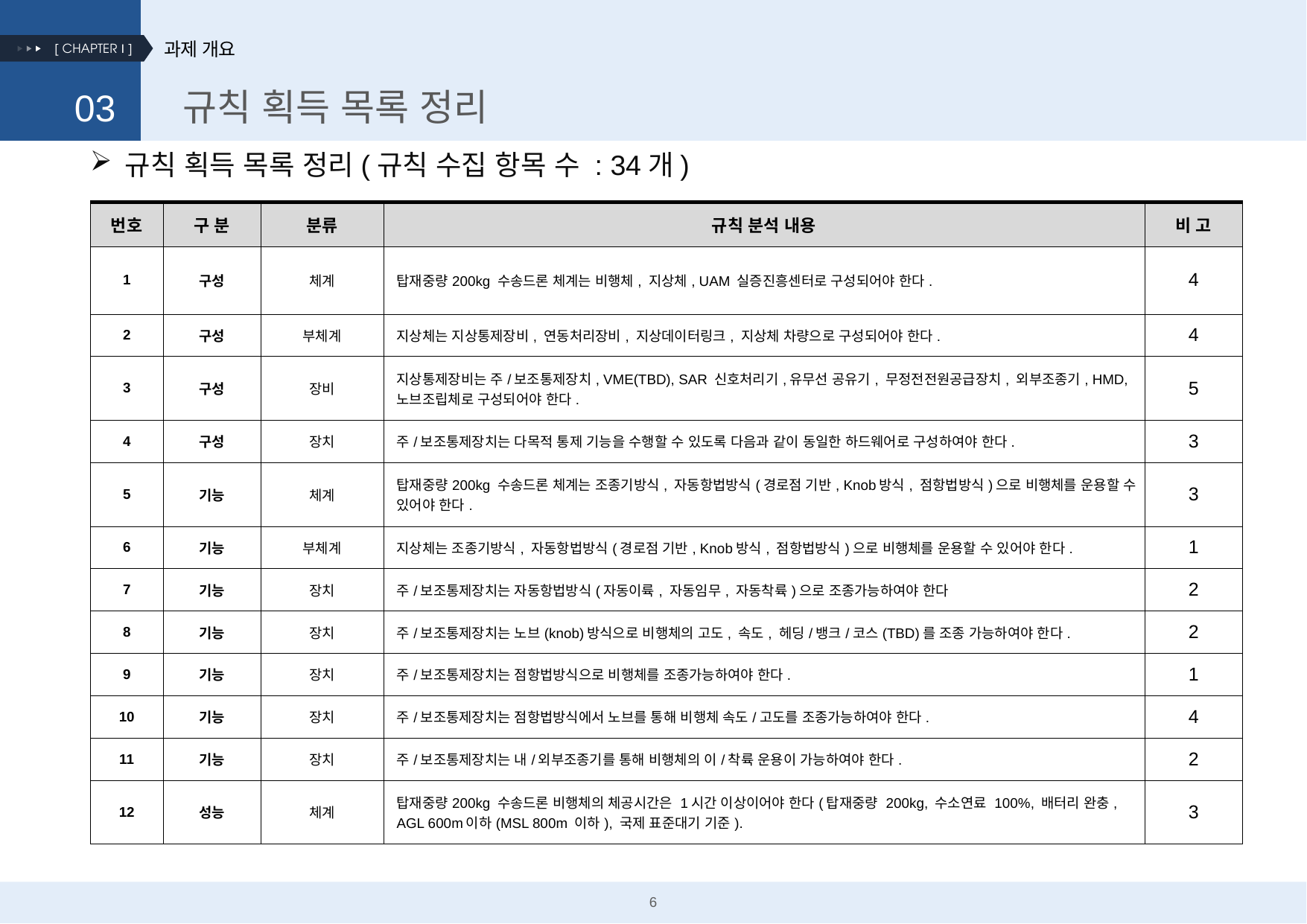

규칙 획득 목록 정리
03
규칙 획득 목록 정리(규칙 수집 항목 수 : 34개)
| 번호 | 구 분 | 분류 | 규칙 분석 내용 | 비 고 |
| --- | --- | --- | --- | --- |
| 1 | 구성 | 체계 | 탑재중량200kg 수송드론 체계는 비행체, 지상체, UAM 실증진흥센터로 구성되어야 한다. | 4 |
| 2 | 구성 | 부체계 | 지상체는 지상통제장비, 연동처리장비, 지상데이터링크, 지상체 차량으로 구성되어야 한다. | 4 |
| 3 | 구성 | 장비 | 지상통제장비는 주/보조통제장치, VME(TBD), SAR 신호처리기,유무선 공유기, 무정전전원공급장치, 외부조종기, HMD, 노브조립체로 구성되어야 한다. | 5 |
| 4 | 구성 | 장치 | 주/보조통제장치는 다목적 통제 기능을 수행할 수 있도록 다음과 같이 동일한 하드웨어로 구성하여야 한다. | 3 |
| 5 | 기능 | 체계 | 탑재중량200kg 수송드론 체계는 조종기방식, 자동항법방식(경로점 기반, Knob방식, 점항법방식)으로 비행체를 운용할 수 있어야 한다. | 3 |
| 6 | 기능 | 부체계 | 지상체는 조종기방식, 자동항법방식(경로점 기반, Knob방식, 점항법방식)으로 비행체를 운용할 수 있어야 한다. | 1 |
| 7 | 기능 | 장치 | 주/보조통제장치는 자동항법방식(자동이륙, 자동임무, 자동착륙)으로 조종가능하여야 한다 | 2 |
| 8 | 기능 | 장치 | 주/보조통제장치는 노브(knob)방식으로 비행체의 고도, 속도, 헤딩/뱅크/코스(TBD)를 조종 가능하여야 한다. | 2 |
| 9 | 기능 | 장치 | 주/보조통제장치는 점항법방식으로 비행체를 조종가능하여야 한다. | 1 |
| 10 | 기능 | 장치 | 주/보조통제장치는 점항법방식에서 노브를 통해 비행체 속도/고도를 조종가능하여야 한다. | 4 |
| 11 | 기능 | 장치 | 주/보조통제장치는 내/외부조종기를 통해 비행체의 이/착륙 운용이 가능하여야 한다. | 2 |
| 12 | 성능 | 체계 | 탑재중량200kg 수송드론 비행체의 체공시간은 1시간 이상이어야 한다(탑재중량 200kg, 수소연료 100%, 배터리 완충, AGL 600m이하(MSL 800m 이하), 국제 표준대기 기준). | 3 |